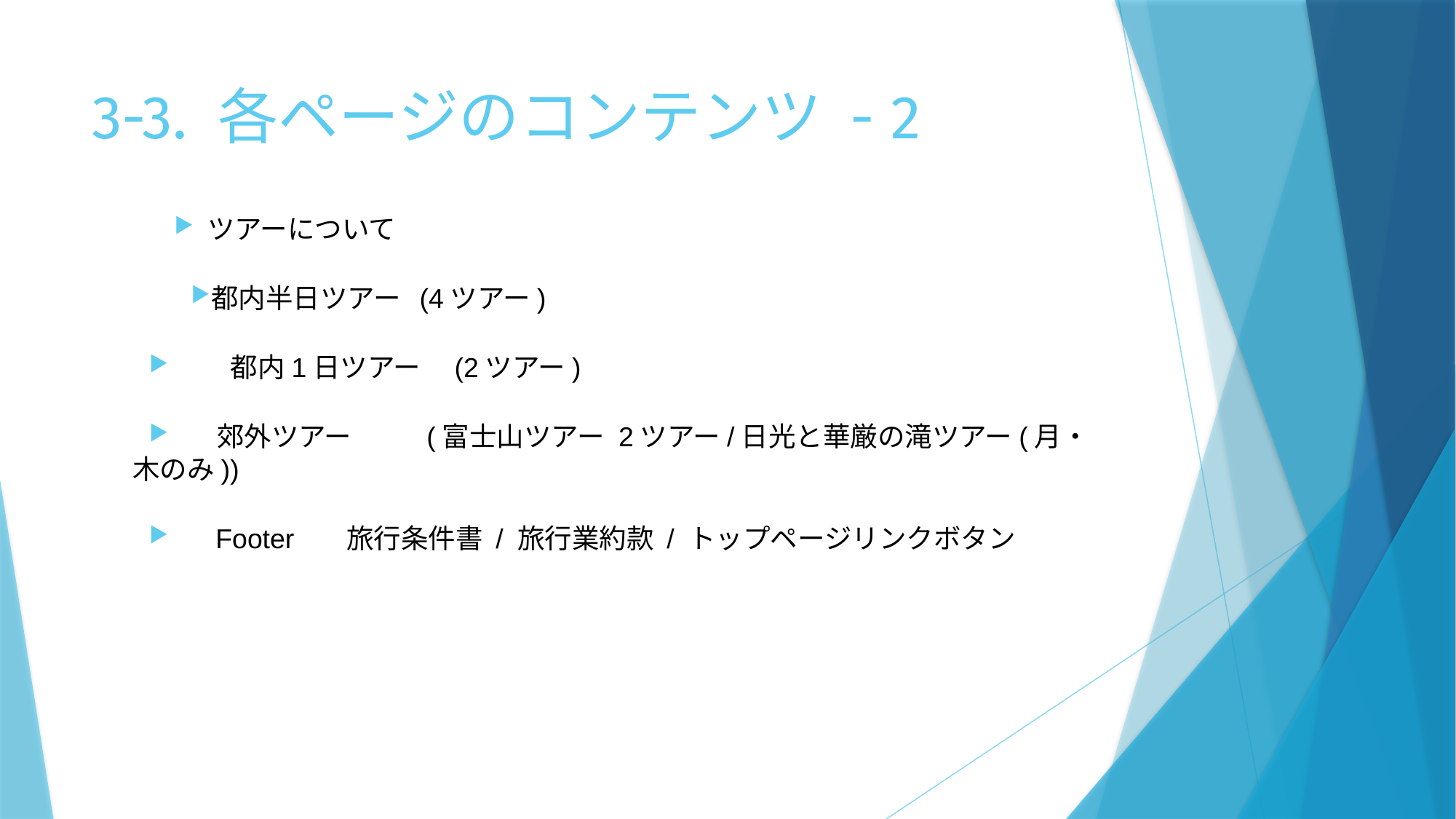

# 3-3. 各ページのコンテンツ - 2
 ツアーについて
都内半日ツアー  (4ツアー)
　　 都内1日ツアー　(2ツアー)
　   郊外ツアー　 　 (富士山ツアー 2ツアー/日光と華厳の滝ツアー(月・木のみ))
      Footer      旅行条件書 / 旅行業約款 / トップページリンクボタン